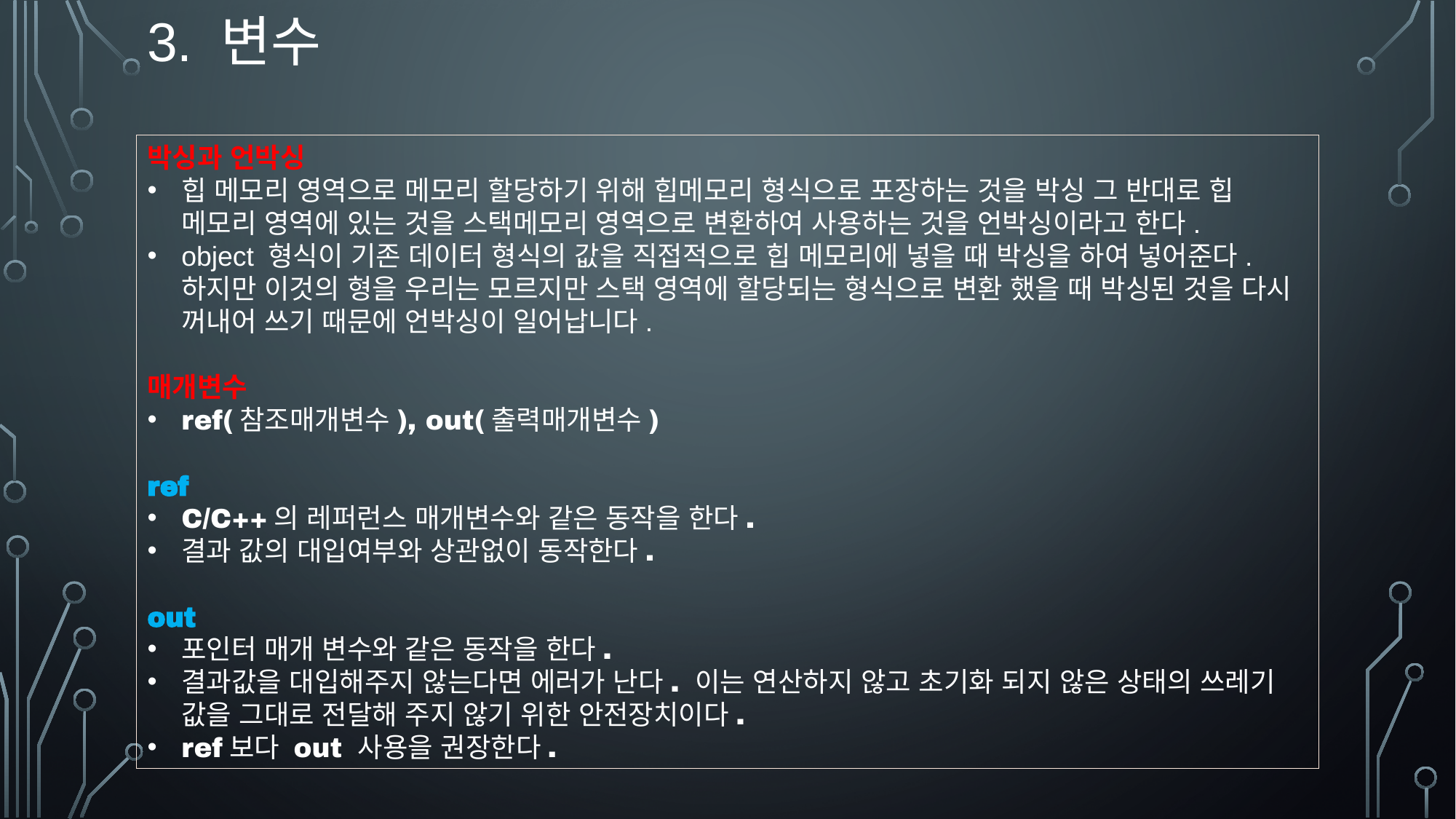

# 3. 변수
박싱과 언박싱
힙 메모리 영역으로 메모리 할당하기 위해 힙메모리 형식으로 포장하는 것을 박싱 그 반대로 힙 메모리 영역에 있는 것을 스택메모리 영역으로 변환하여 사용하는 것을 언박싱이라고 한다.
object 형식이 기존 데이터 형식의 값을 직접적으로 힙 메모리에 넣을 때 박싱을 하여 넣어준다.하지만 이것의 형을 우리는 모르지만 스택 영역에 할당되는 형식으로 변환 했을 때 박싱된 것을 다시 꺼내어 쓰기 때문에 언박싱이 일어납니다.

매개변수
ref(참조매개변수), out(출력매개변수)

ref
C/C++의 레퍼런스 매개변수와 같은 동작을 한다.
결과 값의 대입여부와 상관없이 동작한다.

out
포인터 매개 변수와 같은 동작을 한다.
결과값을 대입해주지 않는다면 에러가 난다. 이는 연산하지 않고 초기화 되지 않은 상태의 쓰레기 값을 그대로 전달해 주지 않기 위한 안전장치이다.
ref보다 out 사용을 권장한다.